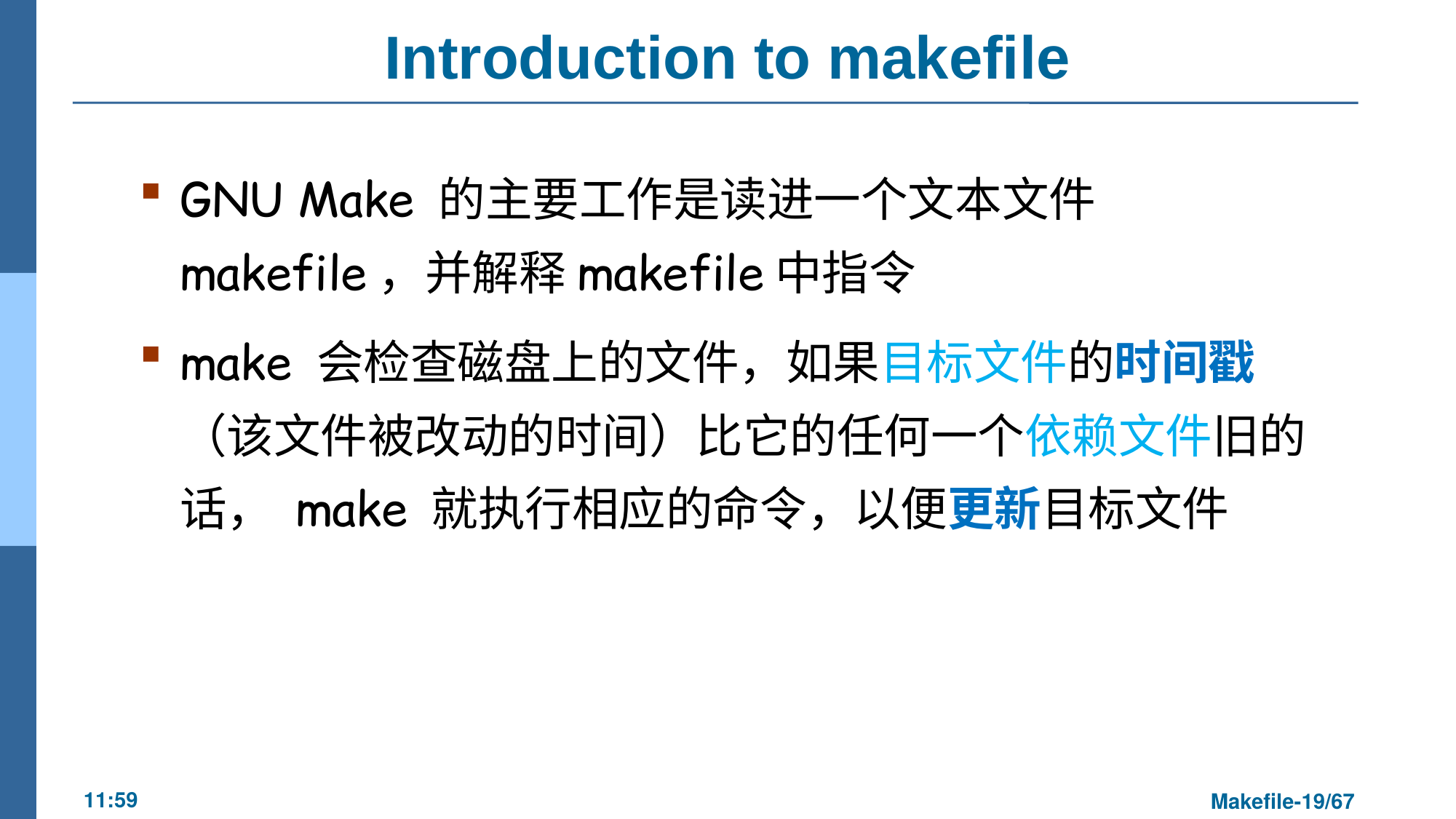

# Introduction to makefile
GNU Make 的主要工作是读进一个文本文件 makefile，并解释makefile中指令
make 会检查磁盘上的文件，如果目标文件的时间戳（该文件被改动的时间）比它的任何一个依赖文件旧的话， make 就执行相应的命令，以便更新目标文件